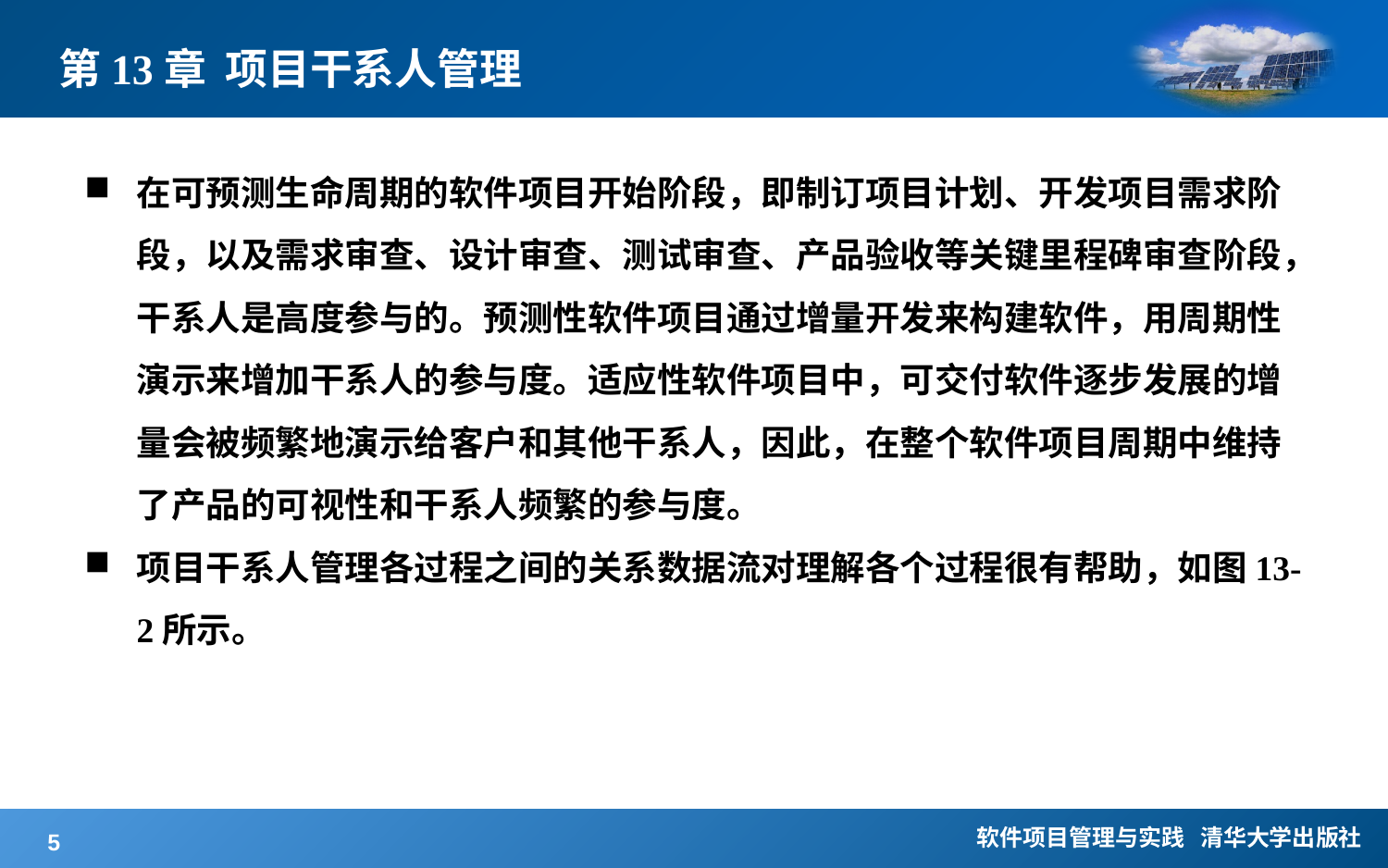

# 第13章  项目干系人管理
在可预测生命周期的软件项目开始阶段，即制订项目计划、开发项目需求阶段，以及需求审查、设计审查、测试审查、产品验收等关键里程碑审查阶段，干系人是高度参与的。预测性软件项目通过增量开发来构建软件，用周期性演示来增加干系人的参与度。适应性软件项目中，可交付软件逐步发展的增量会被频繁地演示给客户和其他干系人，因此，在整个软件项目周期中维持了产品的可视性和干系人频繁的参与度。
项目干系人管理各过程之间的关系数据流对理解各个过程很有帮助，如图13-2所示。